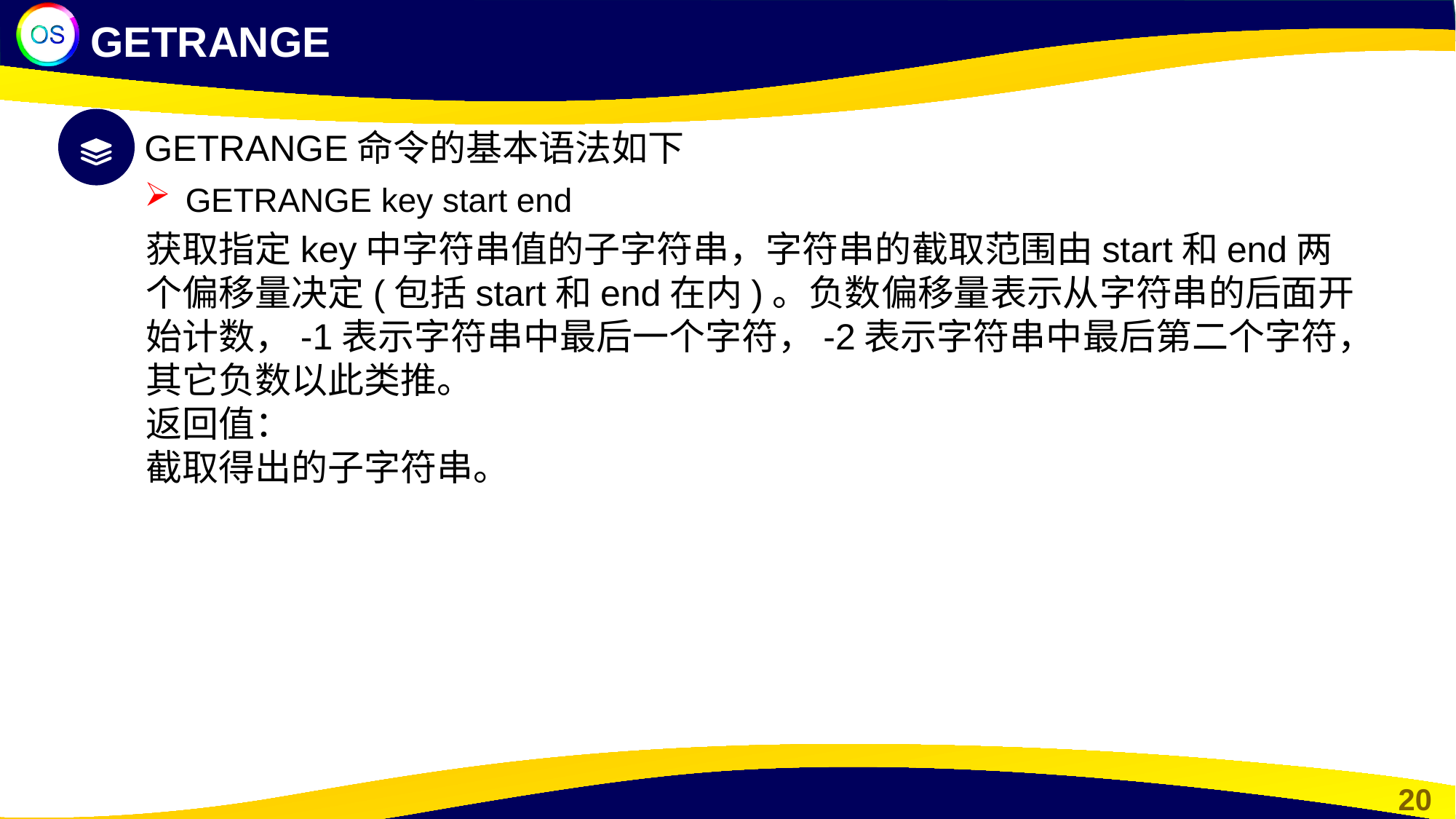

GETRANGE

GETRANGE命令的基本语法如下

GETRANGE key start end

获取指定key中字符串值的子字符串，字符串的截取范围由start和end两个偏移量决定(包括start和end在内)。负数偏移量表示从字符串的后面开始计数，-1表示字符串中最后一个字符，-2表示字符串中最后第二个字符，其它负数以此类推。
返回值：
截取得出的子字符串。